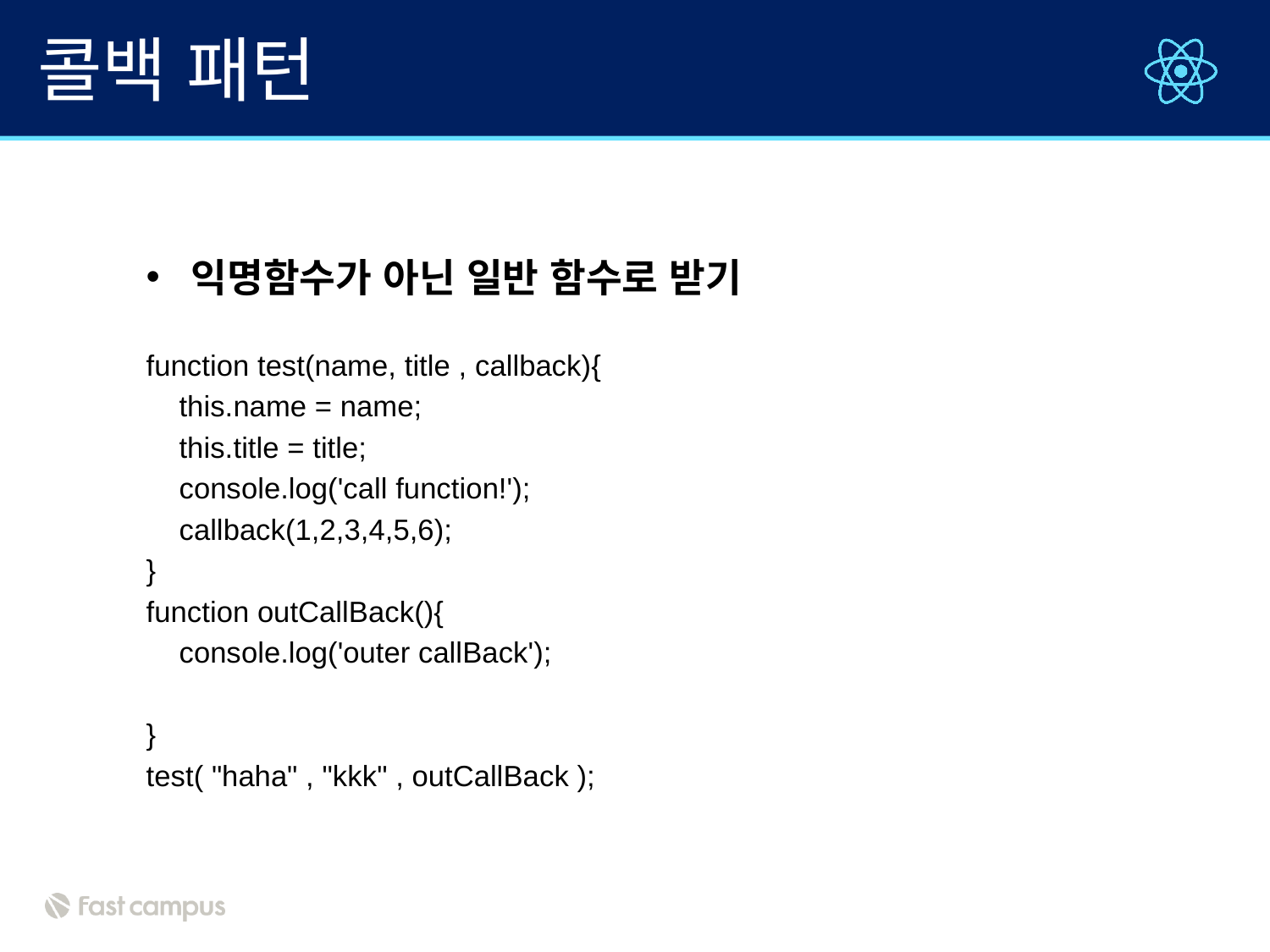

# 콜백 패턴
익명함수가 아닌 일반 함수로 받기

function test(name, title , callback){
    this.name = name;
    this.title = title;
    console.log('call function!');
    callback(1,2,3,4,5,6);
}
function outCallBack(){
    console.log('outer callBack');

}
test( "haha" , "kkk" , outCallBack );